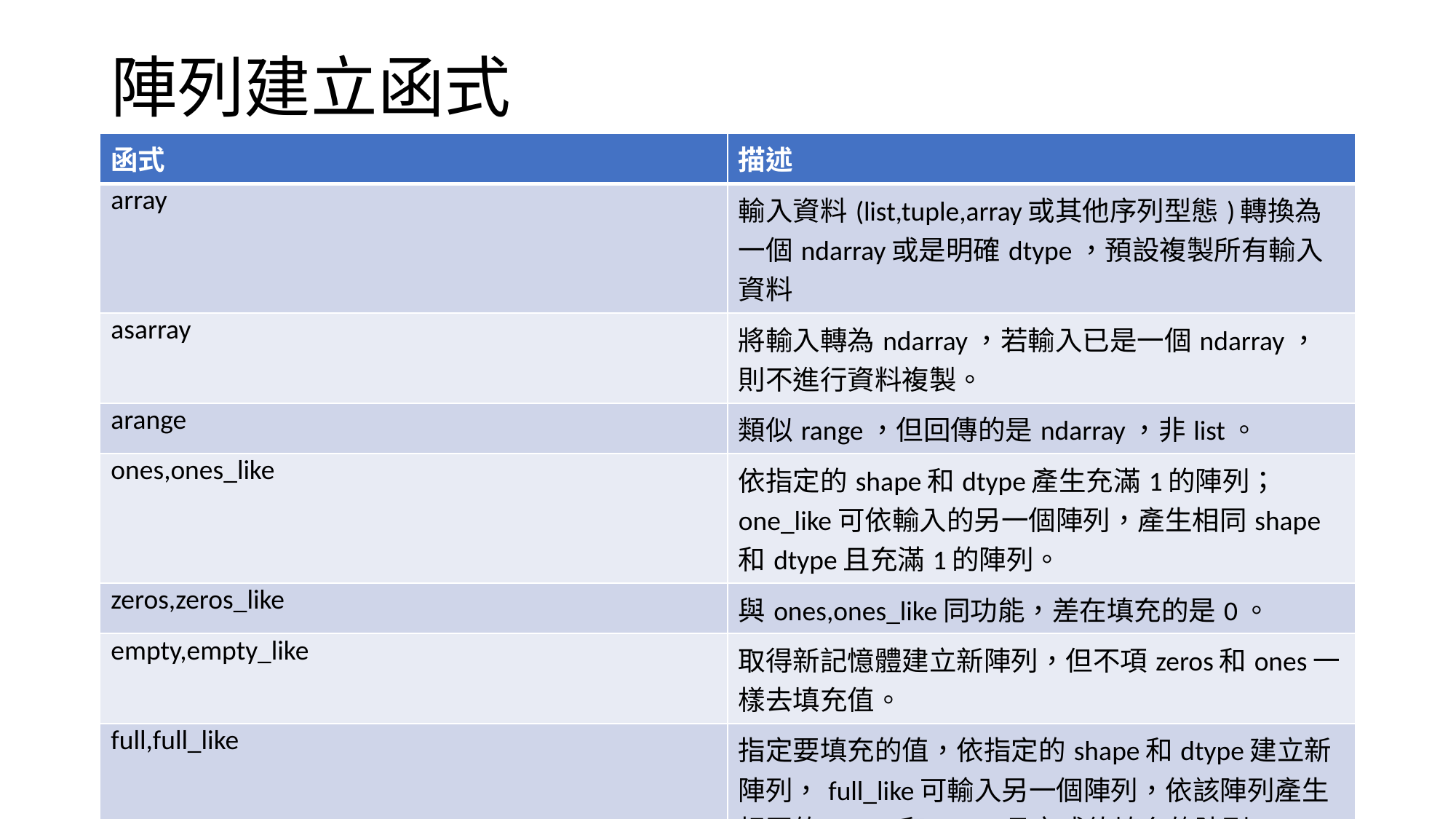

# 陣列建立函式
| 函式 | 描述 |
| --- | --- |
| array | 輸入資料(list,tuple,array或其他序列型態)轉換為一個ndarray或是明確dtype，預設複製所有輸入資料 |
| asarray | 將輸入轉為ndarray，若輸入已是一個ndarray，則不進行資料複製。 |
| arange | 類似range，但回傳的是ndarray，非list。 |
| ones,ones\_like | 依指定的shape和dtype產生充滿1的陣列；one\_like可依輸入的另一個陣列，產生相同shape和dtype且充滿1的陣列。 |
| zeros,zeros\_like | 與ones,ones\_like同功能，差在填充的是0。 |
| empty,empty\_like | 取得新記憶體建立新陣列，但不項zeros和ones一樣去填充值。 |
| full,full\_like | 指定要填充的值，依指定的shape和dtype建立新陣列，full\_like可輸入另一個陣列，依該陣列產生相同的shape和dtype且完成值填充的陣列。 |
| eye,identity | 建立一個 N x N 的單位矩陣(對角線為1，其他為0)。 |